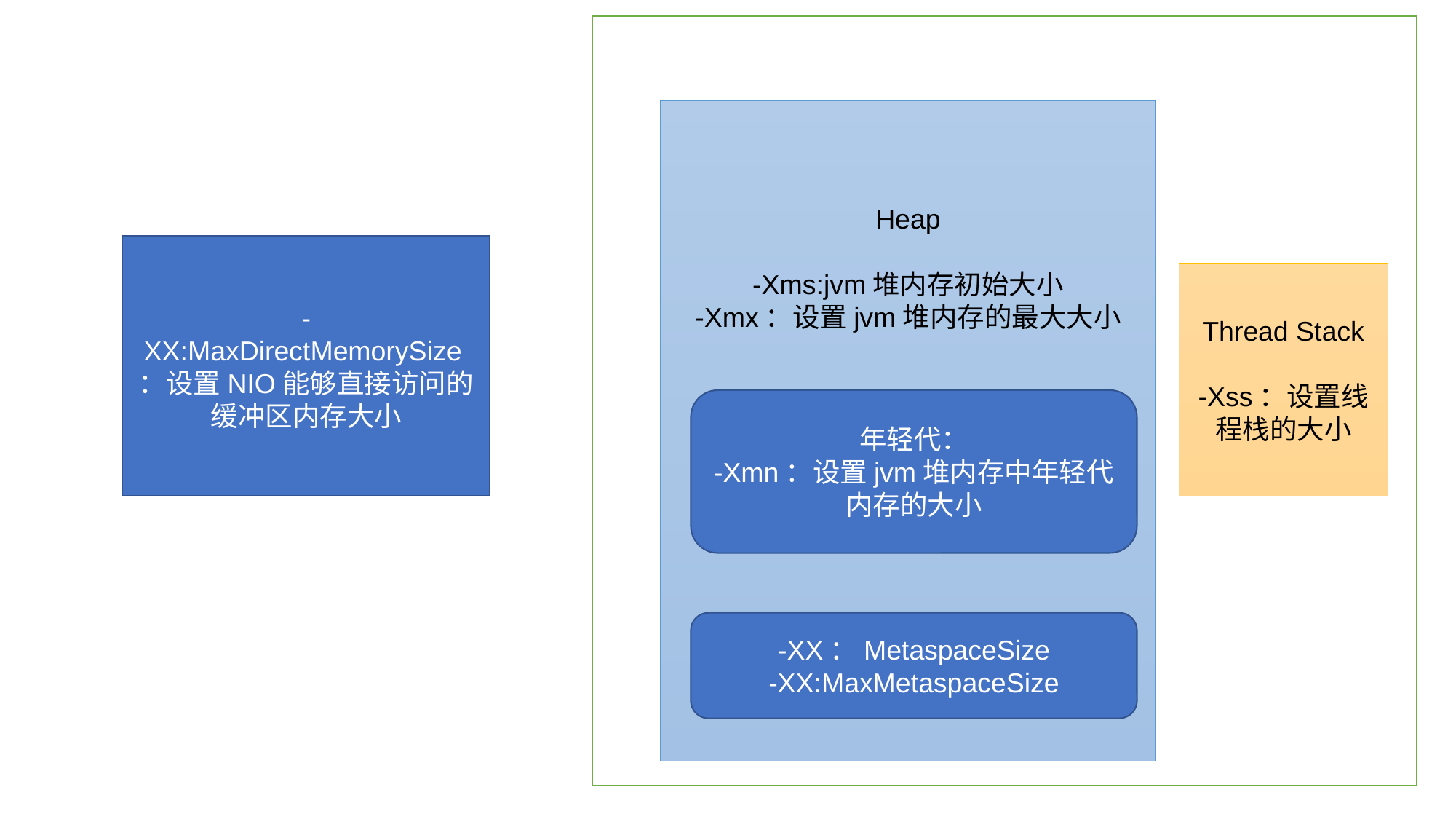

Heap

-Xms:jvm堆内存初始大小
-Xmx：设置jvm堆内存的最大大小

-XX:MaxDirectMemorySize：设置NIO能够直接访问的缓冲区内存大小
Thread Stack

-Xss：设置线程栈的大小
年轻代：
-Xmn：设置jvm堆内存中年轻代内存的大小
-XX：MetaspaceSize
-XX:MaxMetaspaceSize